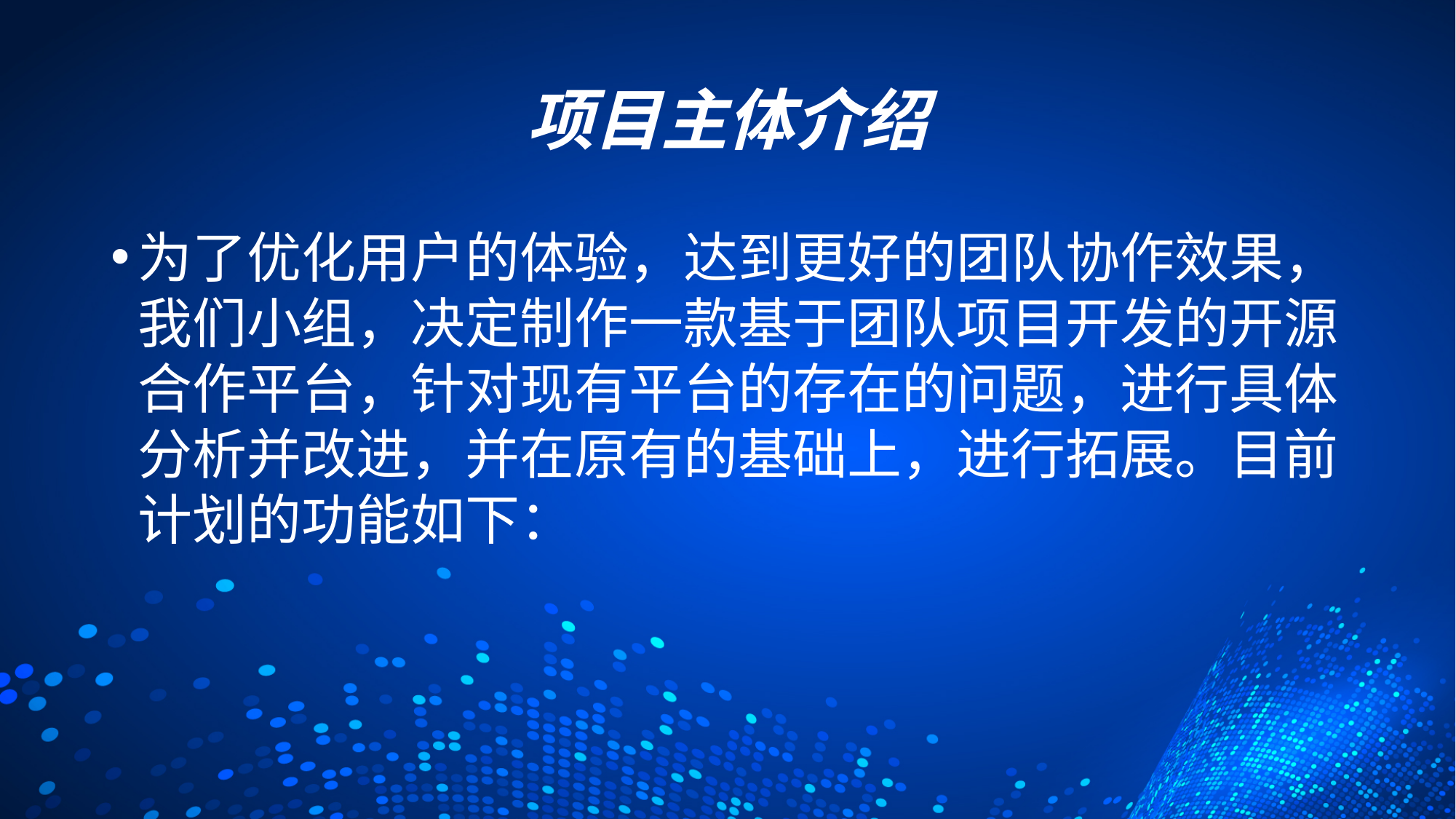

# 项目主体介绍
为了优化用户的体验，达到更好的团队协作效果，我们小组，决定制作一款基于团队项目开发的开源合作平台，针对现有平台的存在的问题，进行具体分析并改进，并在原有的基础上，进行拓展。目前计划的功能如下：